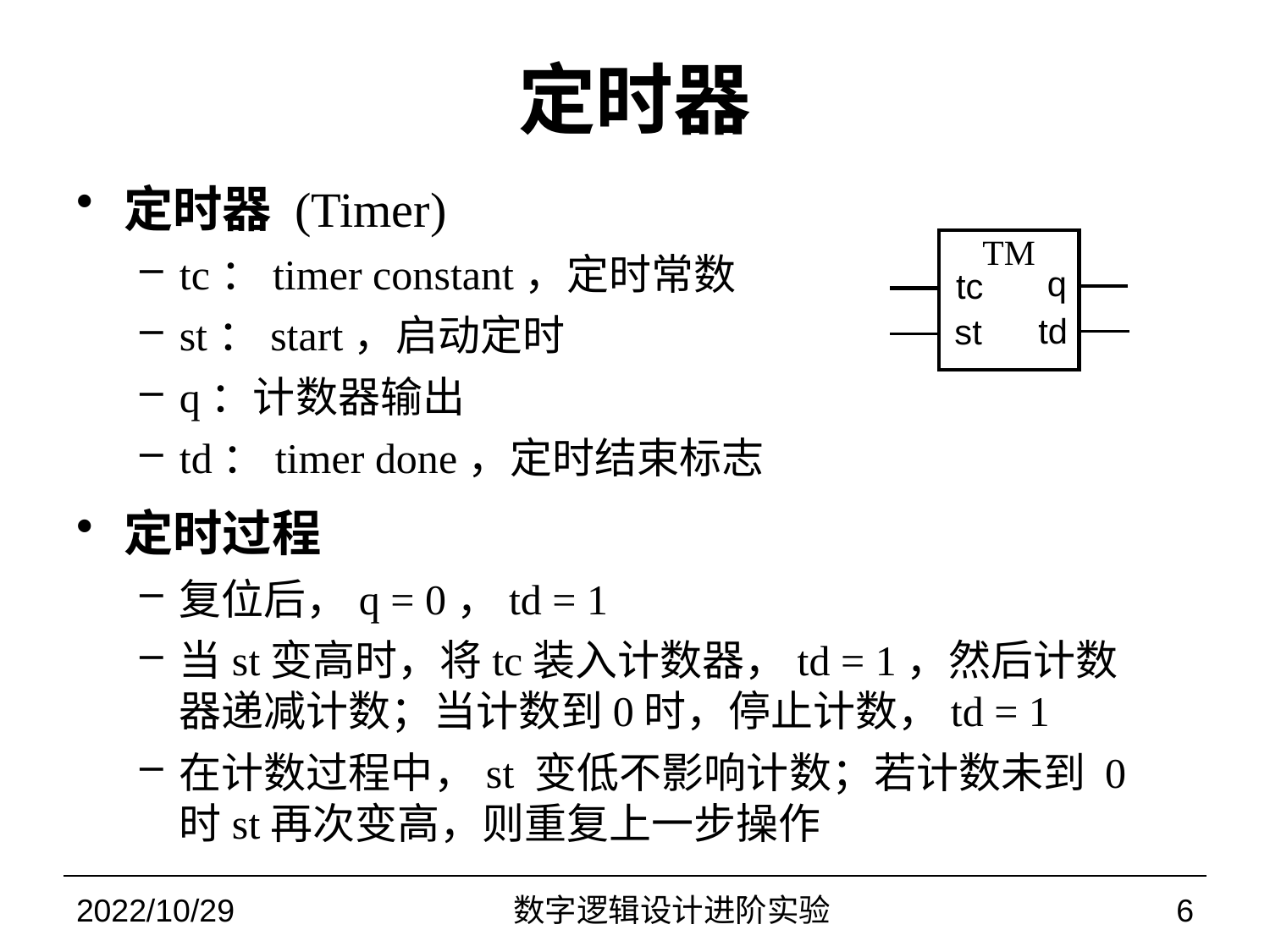

# 定时器
定时器 (Timer)
tc：timer constant，定时常数
st：start，启动定时
q：计数器输出
td：timer done，定时结束标志
TM
q
tc
td
st
定时过程
复位后，q = 0，td = 1
当st变高时，将tc装入计数器，td = 1，然后计数器递减计数；当计数到0时，停止计数，td = 1
在计数过程中，st 变低不影响计数；若计数未到 0时st再次变高，则重复上一步操作

2022/10/29
数字逻辑设计进阶实验
6